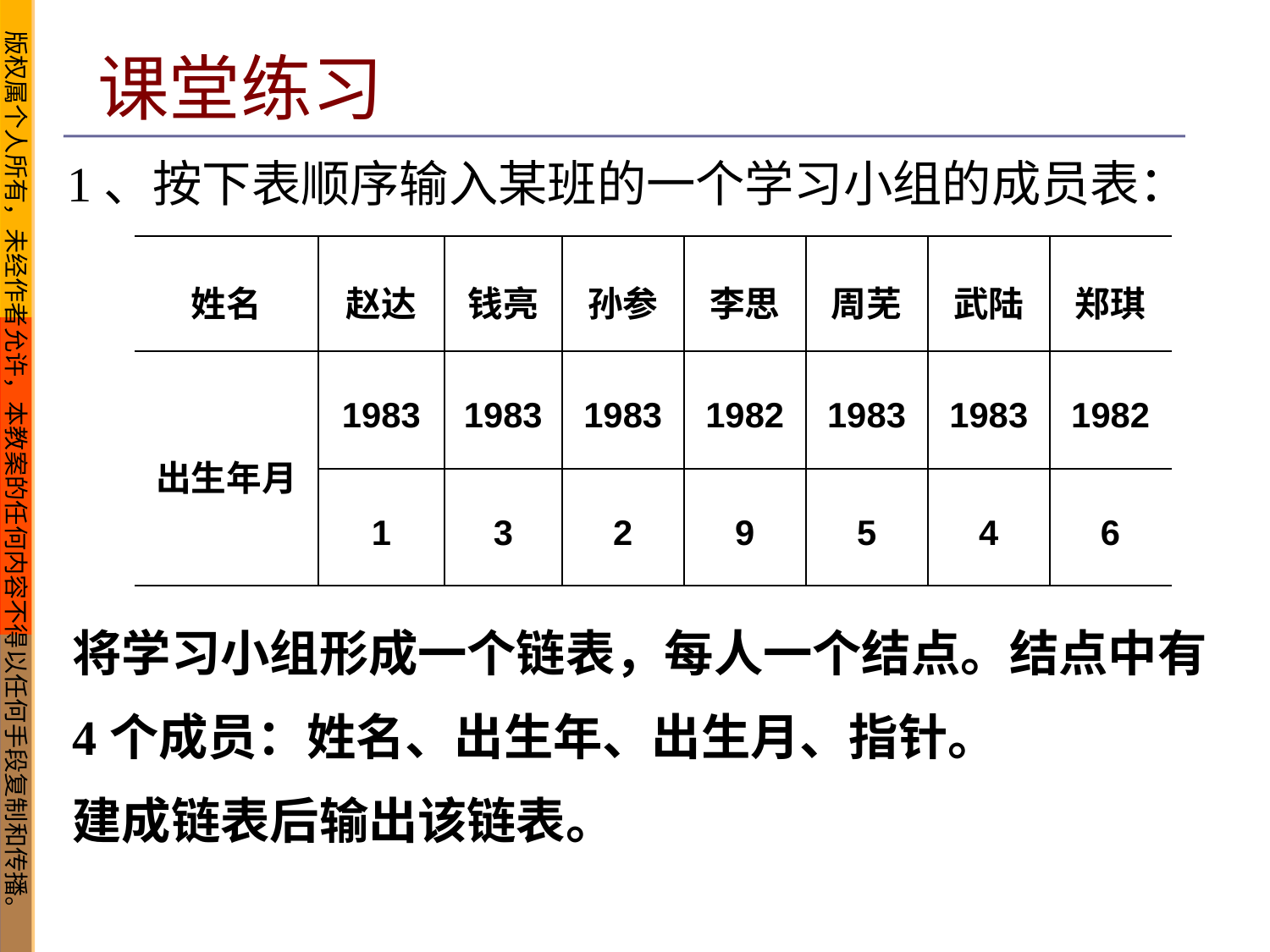

# 课堂练习
1、按下表顺序输入某班的一个学习小组的成员表：
| 姓名 | 赵达 | 钱亮 | 孙参 | 李思 | 周芜 | 武陆 | 郑琪 |
| --- | --- | --- | --- | --- | --- | --- | --- |
| 出生年月 | 1983 | 1983 | 1983 | 1982 | 1983 | 1983 | 1982 |
|  | 1 | 3 | 2 | 9 | 5 | 4 | 6 |
将学习小组形成一个链表，每人一个结点。结点中有
4个成员：姓名、出生年、出生月、指针。
建成链表后输出该链表。